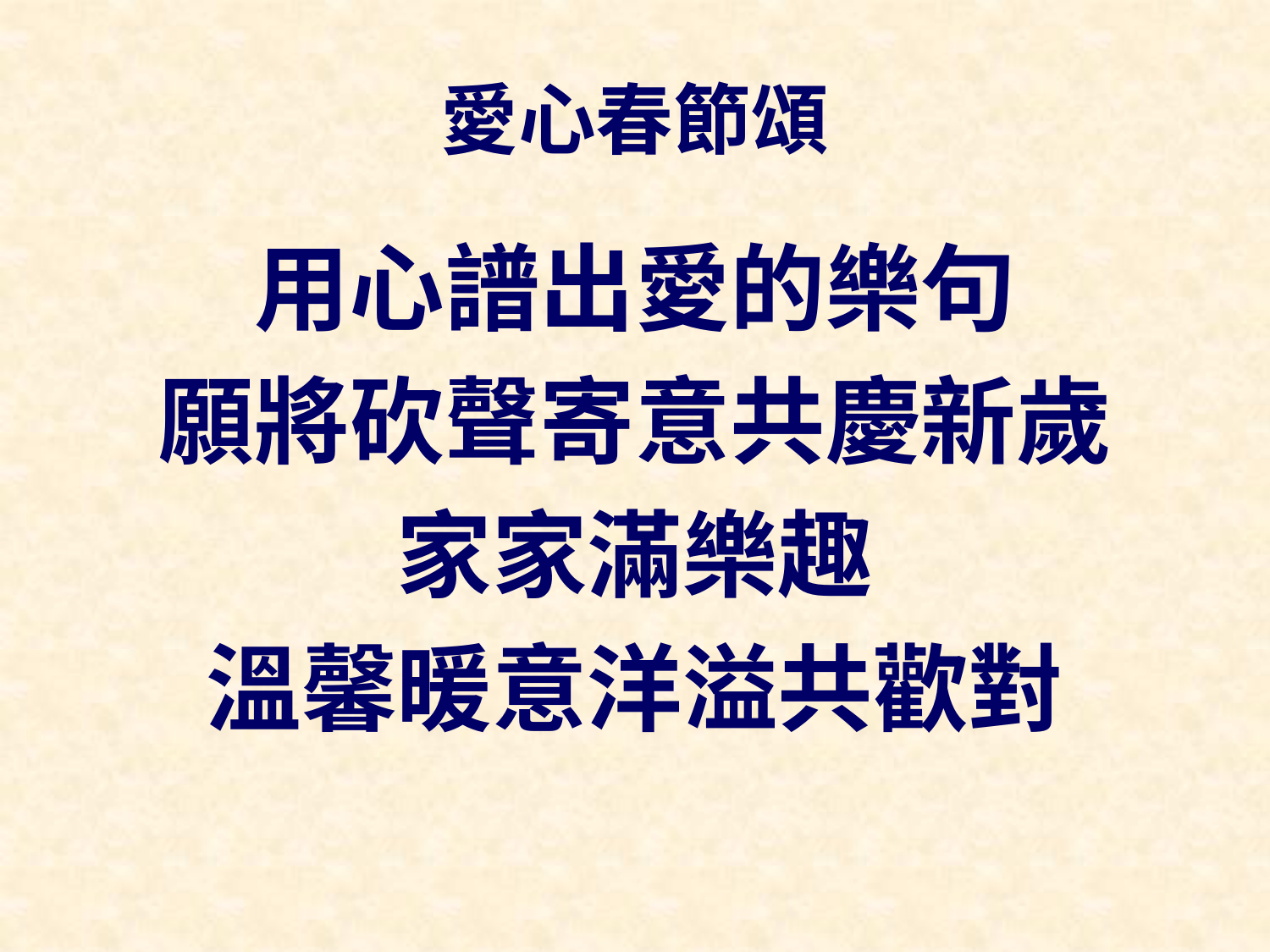

# 愛心春節頌
用心譜出愛的樂句
願將砍聲寄意共慶新歲
家家滿樂趣
溫馨暖意洋溢共歡對